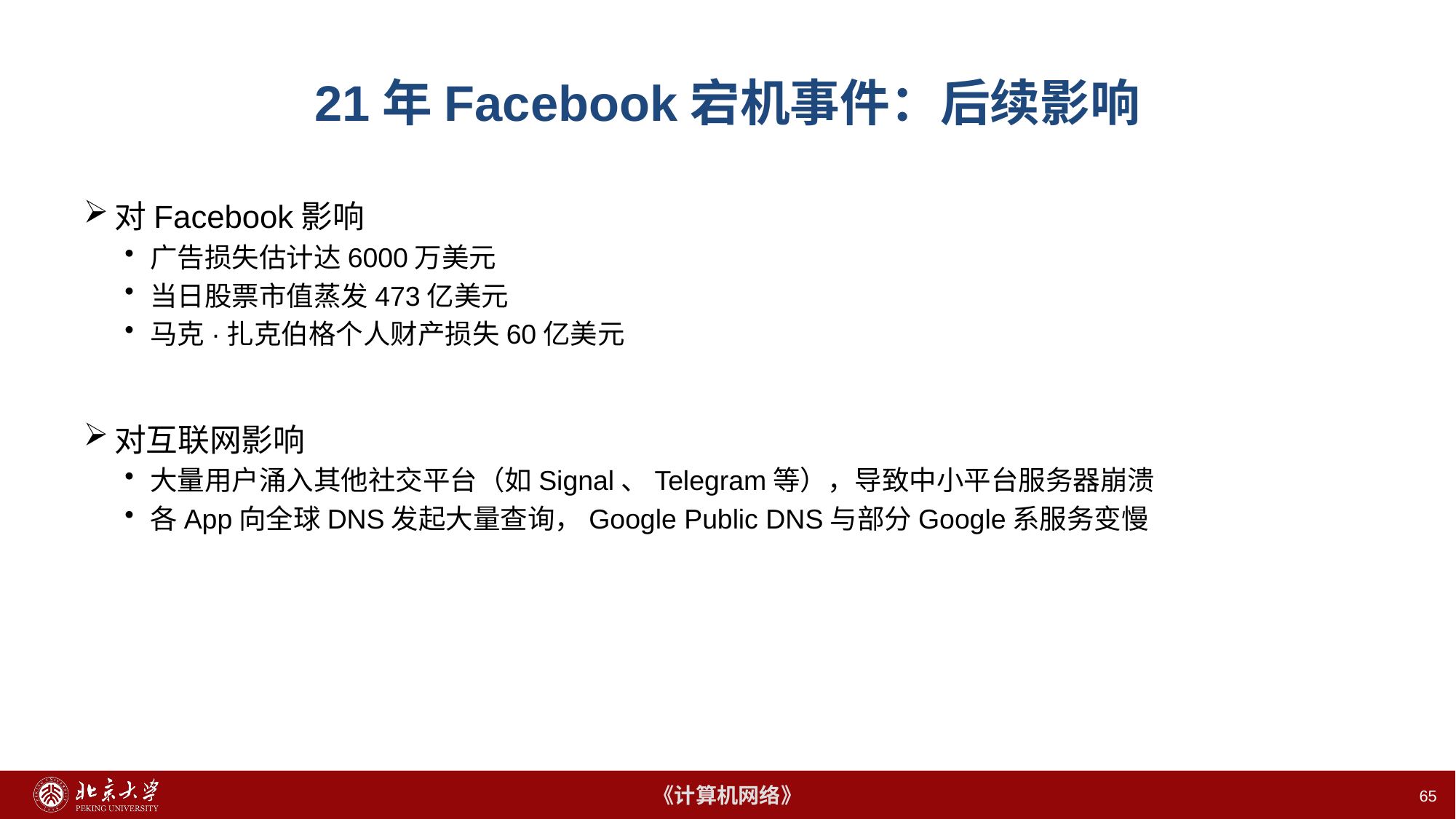

# 21年Facebook宕机事件：后续影响
对Facebook影响
广告损失估计达6000万美元
当日股票市值蒸发473亿美元
马克·扎克伯格个人财产损失60亿美元

对互联网影响
大量用户涌入其他社交平台（如Signal、Telegram等），导致中小平台服务器崩溃
各App向全球DNS发起大量查询，Google Public DNS与部分Google系服务变慢

65